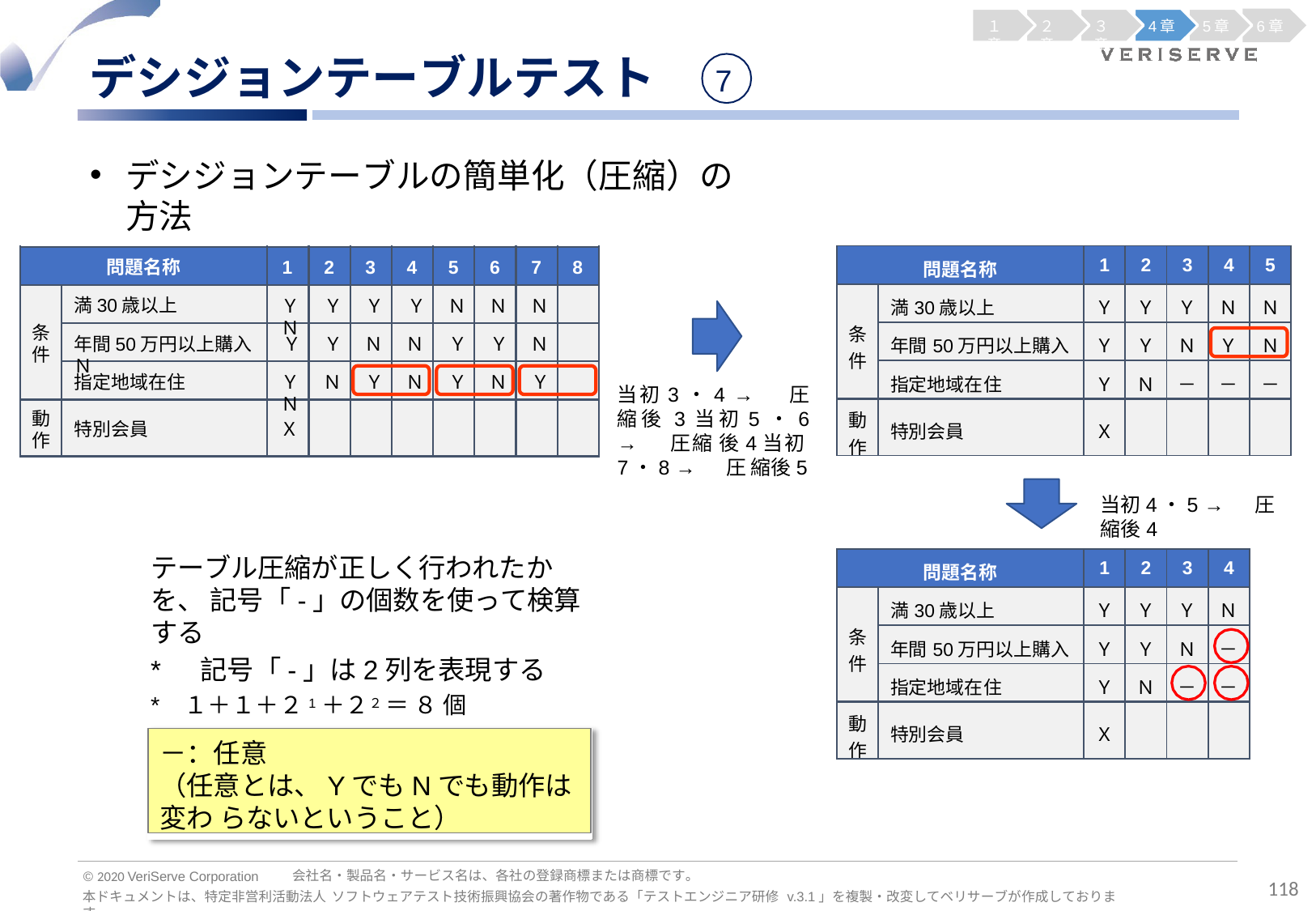

１章
２章
３章
4章
5章
6章
デシジョンテーブルテスト

7
デシジョンテーブルの簡単化（圧縮）の方法

| 問題名称 |  | 1 | 2 | 3 | 4 | 5 |
| --- | --- | --- | --- | --- | --- | --- |
| 条 件 | 満30歳以上 | Ｙ | Ｙ | Ｙ | Ｎ | Ｎ |
|  | 年間50万円以上購入 | Ｙ | Ｙ | Ｎ | Ｙ | Ｎ |
|  | 指定地域在住 | Ｙ | Ｎ | － | － | － |
| 動 作 | 特別会員 | Ｘ |  |  |  |  |

問題名称
1	2	3	4	5	6	7	8

満30歳以上
Ｙ	Ｙ	Ｙ	Ｙ	Ｎ	Ｎ	Ｎ	Ｎ

条 件

年間50万円以上購入	Ｙ	Ｙ	Ｎ	Ｎ	Ｙ	Ｙ	Ｎ	Ｎ

指定地域在住
Ｙ	Ｎ	Ｙ	Ｎ	Ｙ	Ｎ	Ｙ	Ｎ
当初3・4 → 圧縮後 3当初5・6 → 圧縮 後4当初7・8 → 圧 縮後5

動 作
特別会員
Ｘ

当初4・5 → 圧縮後 4
| 問題名称 |  | 1 | 2 | 3 | 4 |
| --- | --- | --- | --- | --- | --- |
| 条 件 | 満30歳以上 | Ｙ | Ｙ | Ｙ | Ｎ |
|  | 年間50万円以上購入 | Ｙ | Ｙ | Ｎ | － |
|  | 指定地域在住 | Ｙ | Ｎ | － | － |
| 動 作 | 特別会員 | Ｘ |  |  |  |
テーブル圧縮が正しく行われたかを、 記号「-」の個数を使って検算する
*	記号「-」は2列を表現する
* １＋１＋２1＋２２ ＝ ８ 個

－：任意
（任意とは、YでもNでも動作は変わ らないということ）
会社名・製品名・サービス名は、各社の登録商標または商標です。
© 2020 VeriServe Corporation
118
本ドキュメントは、特定非営利活動法人 ソフトウェアテスト技術振興協会の著作物である「テストエンジニア研修 v.3.1」を複製・改変してベリサーブが作成しております。